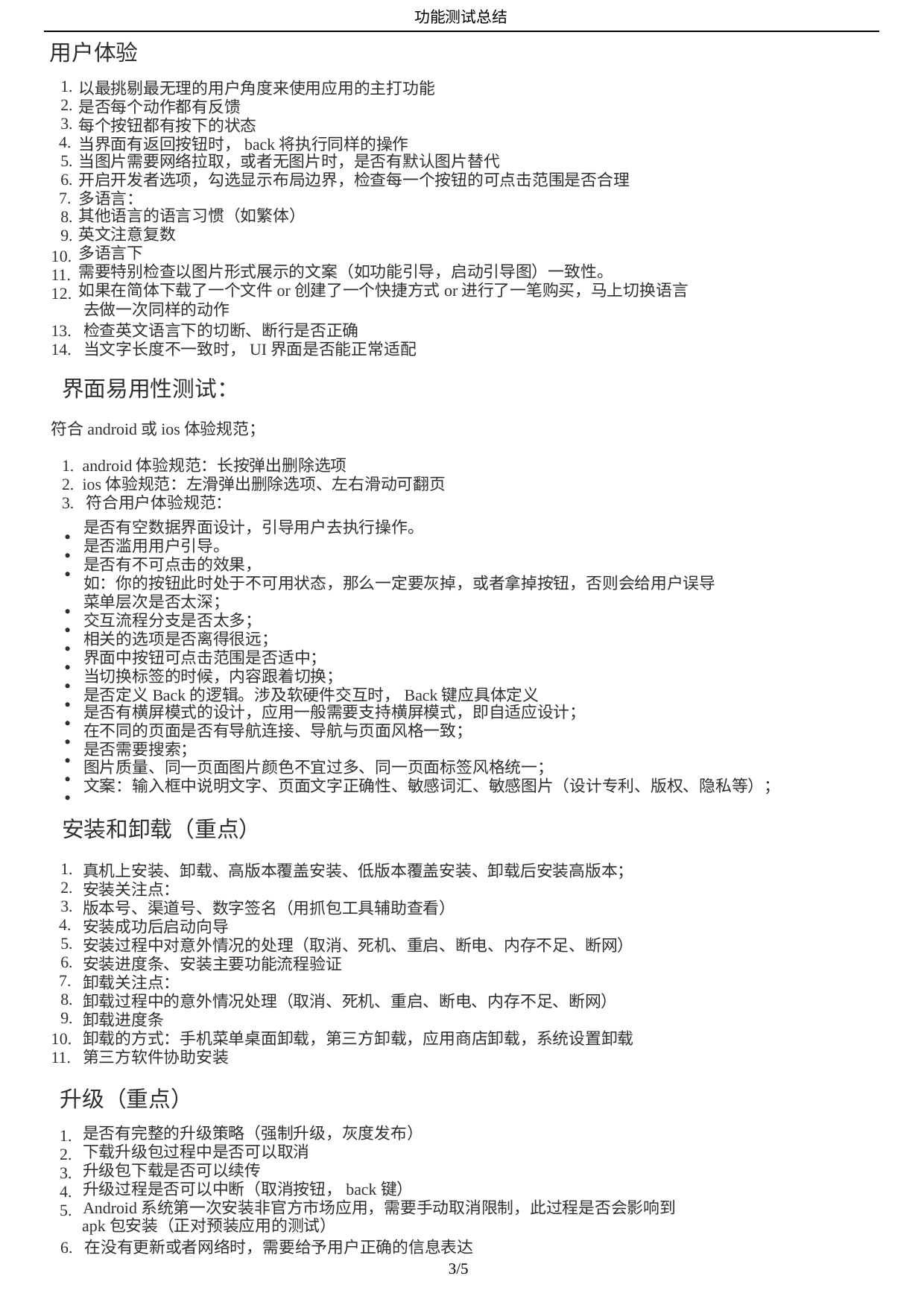

功能测试总结

⽤户体验

		1.
		2.
		3.
	4.
		5.
		6.
	7.
		8.
		9.
10.
11.
12.
以最挑剔最⽆理的⽤户⾓度来使⽤应⽤的主打功能
是否每个动作都有反馈
每个按钮都有按下的状态
当界⾯有返回按钮时，back将执⾏同样的操作
当图⽚需要⽹络拉取，或者⽆图⽚时，是否有默认图⽚替代
开启开发者选项，勾选显⽰布局边界，检查每⼀个按钮的可点击范围是否合理
多语⾔：
其他语⾔的语⾔习惯（如繁体）
英⽂注意复数
多语⾔下
需要特别检查以图⽚形式展⽰的⽂案（如功能引导，启动引导图）⼀致性。
如果在简体下载了⼀个⽂件or创建了⼀个快捷⽅式or进⾏了⼀笔购买，马上切换语⾔
		去做⼀次同样的动作
13.  检查英⽂语⾔下的切断、断⾏是否正确
14.  当⽂字长度不⼀致时，UI界⾯是否能正常适配

	界⾯易⽤性测试：

符合android或ios体验规范；

	1.  android体验规范：长按弹出删除选项
	2.  ios体验规范：左滑弹出删除选项、左右滑动可翻页
	3.  符合⽤户体验规范：
		是否有空数据界⾯设计，引导⽤户去执⾏操作。
		是否滥⽤⽤户引导。
		是否有不可点击的效果，
		如：你的按钮此时处于不可⽤状态，那么⼀定要灰掉，或者拿掉按钮，否则会给⽤户误导
		菜单层次是否太深；
		交互流程分⽀是否太多；
		相关的选项是否离得很远；
		界⾯中按钮可点击范围是否适中；
		当切换标签的时候，内容跟着切换；
		是否定义Back的逻辑。涉及软硬件交互时，Back键应具体定义
		是否有横屏模式的设计，应⽤⼀般需要⽀持横屏模式，即⾃适应设计；
		在不同的页⾯是否有导航连接、导航与页⾯风格⼀致；
		是否需要搜索；
		图⽚质量、同⼀页⾯图⽚颜⾊不宜过多、同⼀页⾯标签风格统⼀；
		⽂案：输⼊框中说明⽂字、页⾯⽂字正确性、敏感词汇、敏感图⽚（设计专利、版权、隐私等）；

	安装和卸载（重点）

		1.
		2.
		3.
	4.
		5.
		6.
	7.
		8.
		9.
10.
11.
真机上安装、卸载、⾼版本覆盖安装、低版本覆盖安装、卸载后安装⾼版本；
安装关注点：
版本号、渠道号、数字签名（⽤抓包⼯具辅助查看）
安装成功后启动向导
安装过程中对意外情况的处理（取消、死机、重启、断电、内存不⾜、断⽹）
安装进度条、安装主要功能流程验证
卸载关注点：
卸载过程中的意外情况处理（取消、死机、重启、断电、内存不⾜、断⽹）
卸载进度条
卸载的⽅式：⼿机菜单桌⾯卸载，第三⽅卸载，应⽤商店卸载，系统设置卸载
第三⽅软件协助安装
升级（重点）
1.
2.
3.
4.
5.
是否有完整的升级策略（强制升级，灰度发布）
下载升级包过程中是否可以取消
升级包下载是否可以续传
升级过程是否可以中断（取消按钮，back键）
Android系统第⼀次安装⾮官⽅市场应⽤，需要⼿动取消限制，此过程是否会影响到
	apk包安装（正对预装应⽤的测试）
6.  在没有更新或者⽹络时，需要给予⽤户正确的信息表达
		3/5